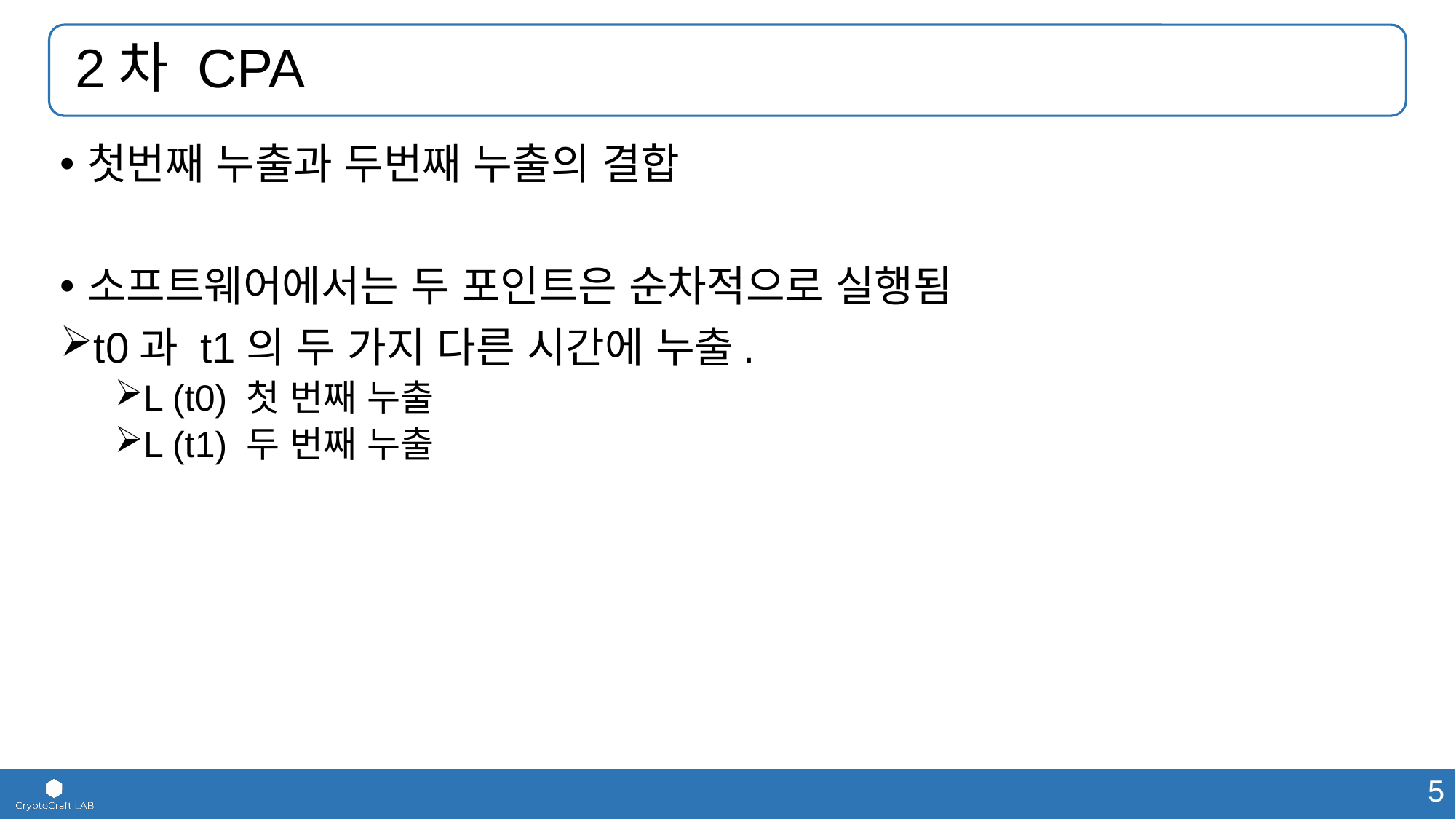

# 2차 CPA
첫번째 누출과 두번째 누출의 결합

소프트웨어에서는 두 포인트은 순차적으로 실행됨
t0과 t1의 두 가지 다른 시간에 누출.
L (t0) 첫 번째 누출
L (t1) 두 번째 누출